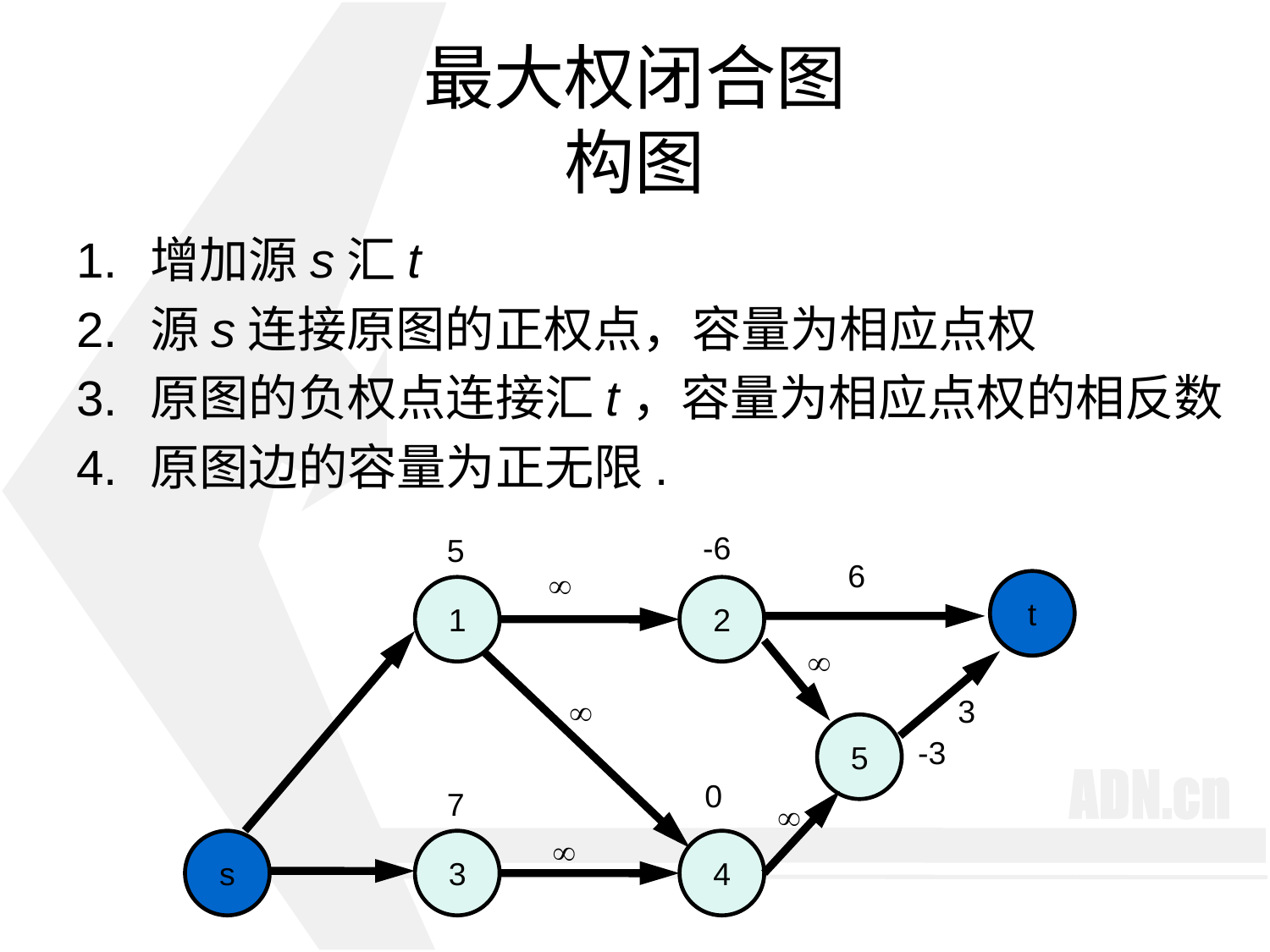

# 最大权闭合图 构图
增加源s汇t
源s连接原图的正权点，容量为相应点权
原图的负权点连接汇t，容量为相应点权的相反数
原图边的容量为正无限.

-6
5
6
∞
t
1
2

∞

∞
3
5
-3
0
7
∞

∞
s
3
4